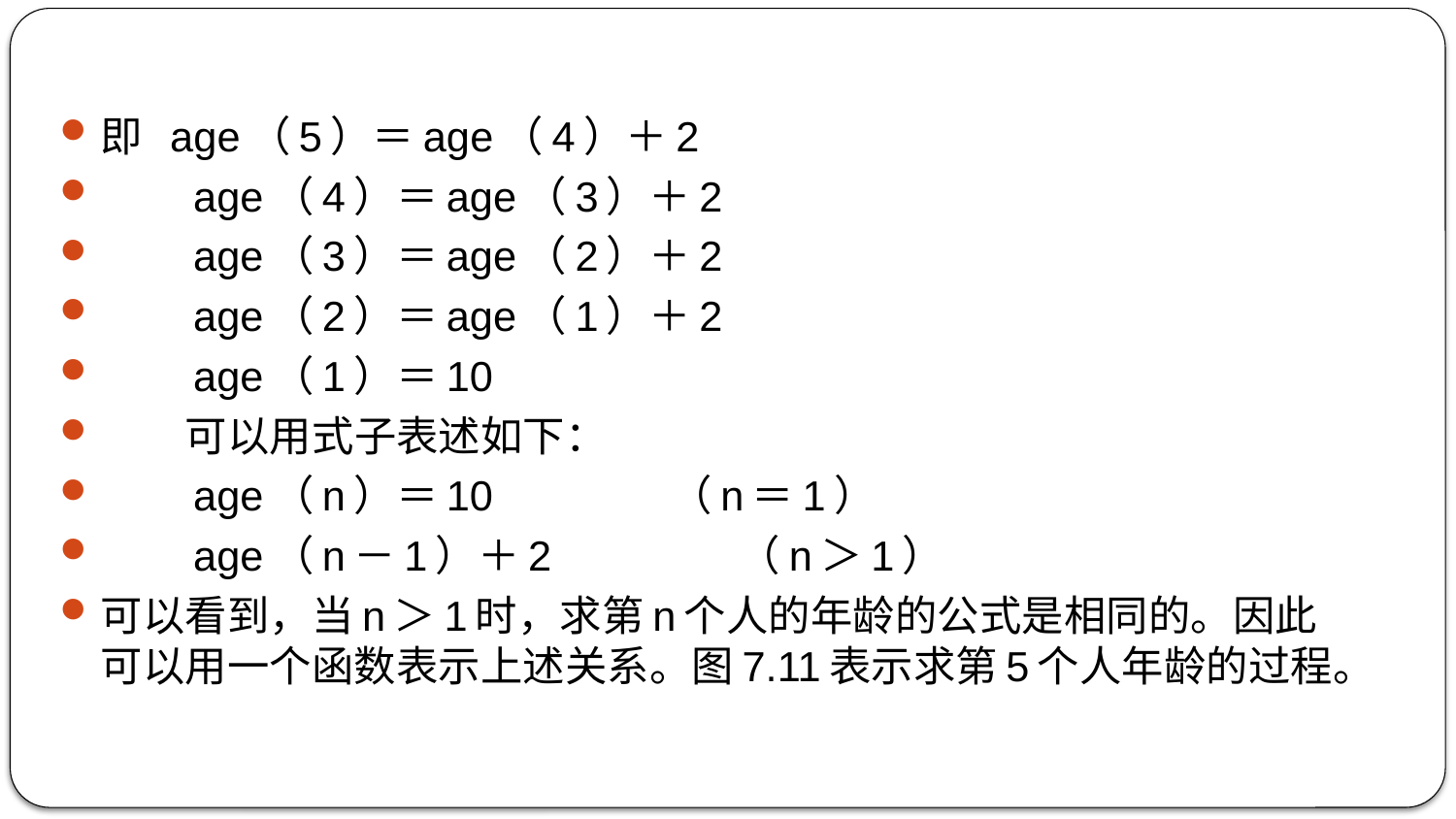

#
即  age（5）＝age（4）＋2
　　age（4）＝age（3）＋2
　　age（3）＝age（2）＋2
　　age（2）＝age（1）＋2
　　age（1）＝10
　　可以用式子表述如下：
　　age（n）＝10　　　　（n＝1）
　　age（n－1）＋2　　          （n＞1）
可以看到，当n＞1时，求第n个人的年龄的公式是相同的。因此可以用一个函数表示上述关系。图7.11表示求第5个人年龄的过程。